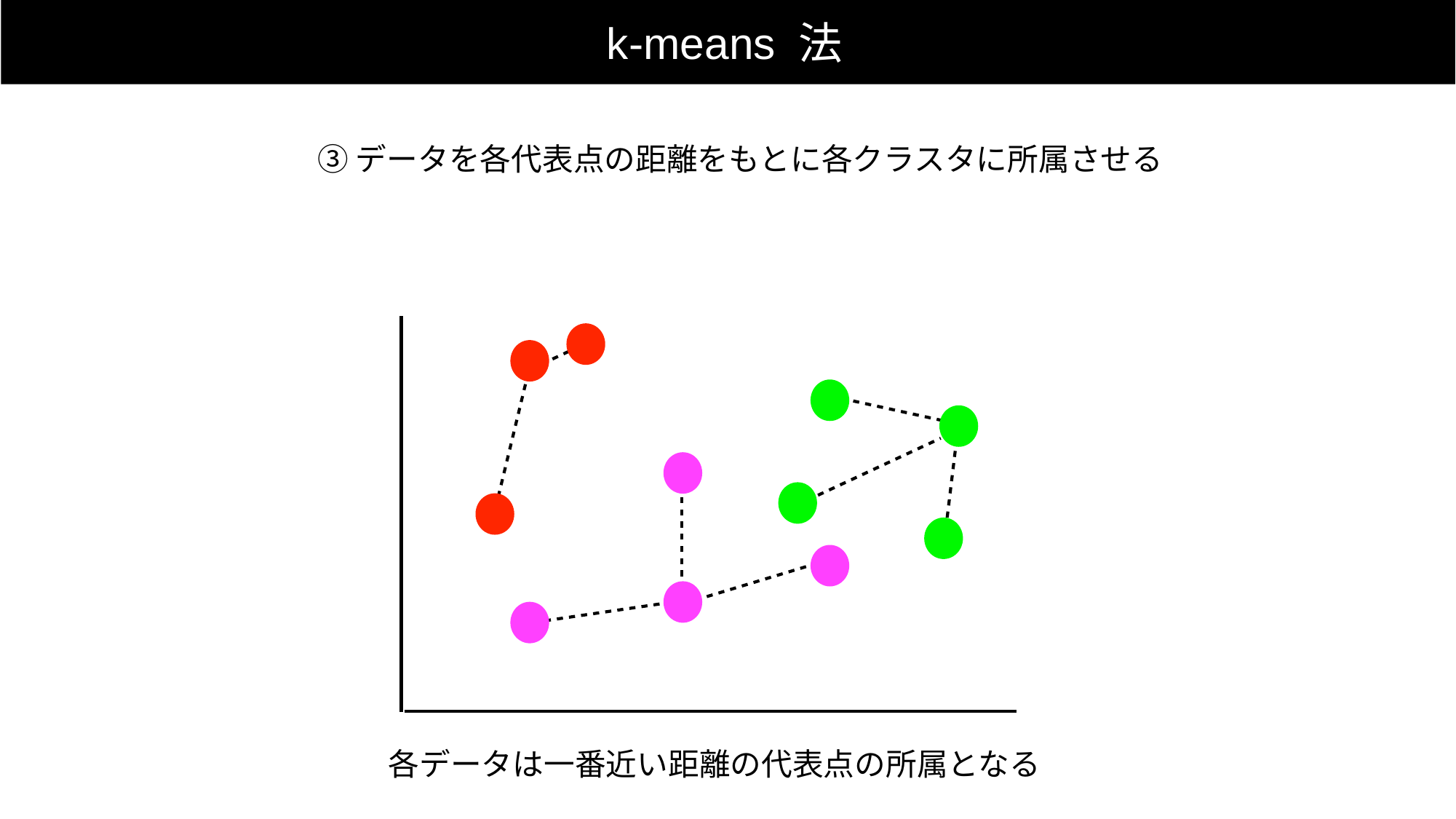

k-means 法
③データを各代表点の距離をもとに各クラスタに所属させる

各データは一番近い距離の代表点の所属となる